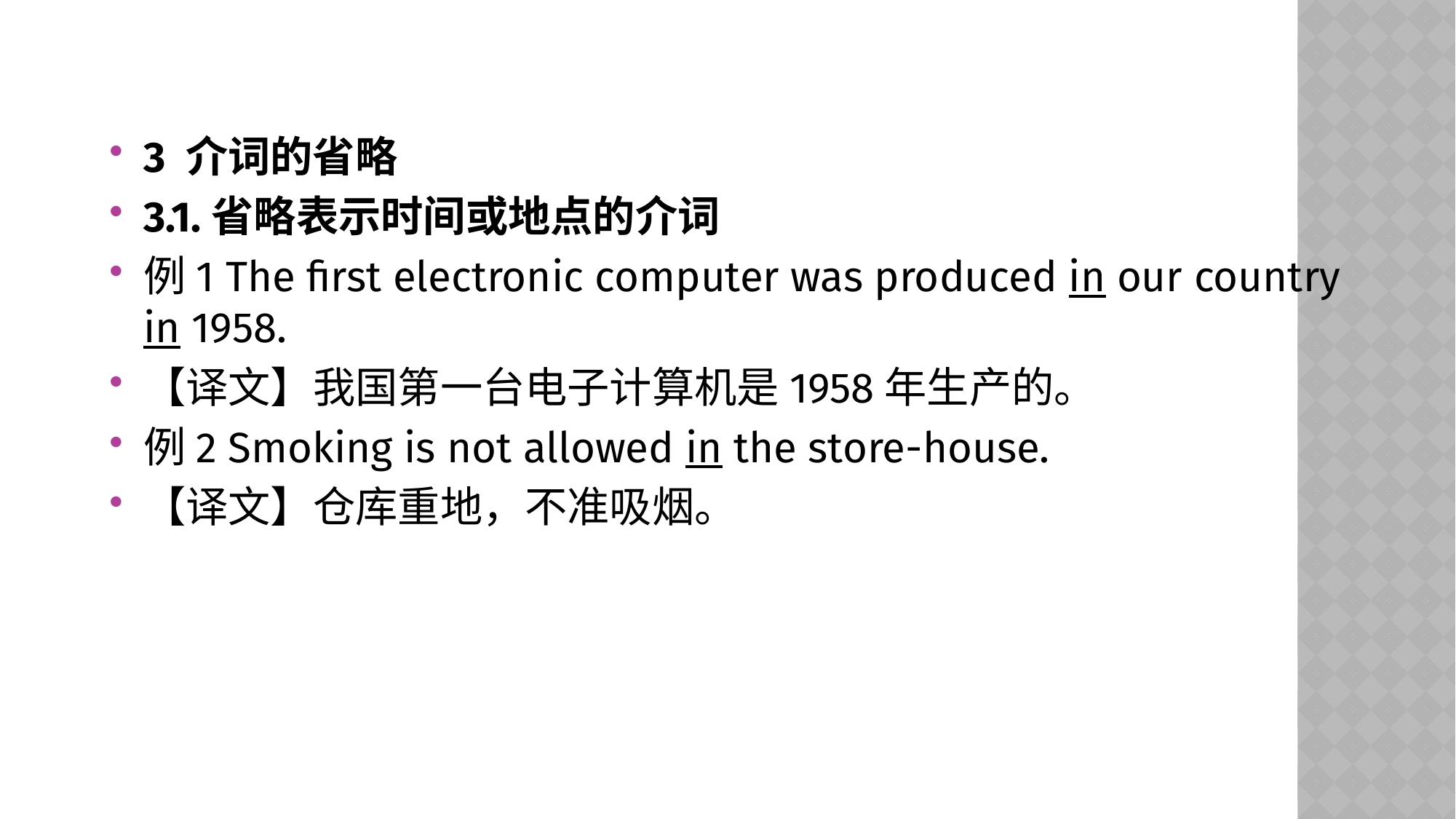

3 介词的省略
3.1.省略表示时间或地点的介词
例1 The first electronic computer was produced in our country in 1958.
【译文】我国第一台电子计算机是1958年生产的。
例2 Smoking is not allowed in the store-house.
【译文】仓库重地，不准吸烟。